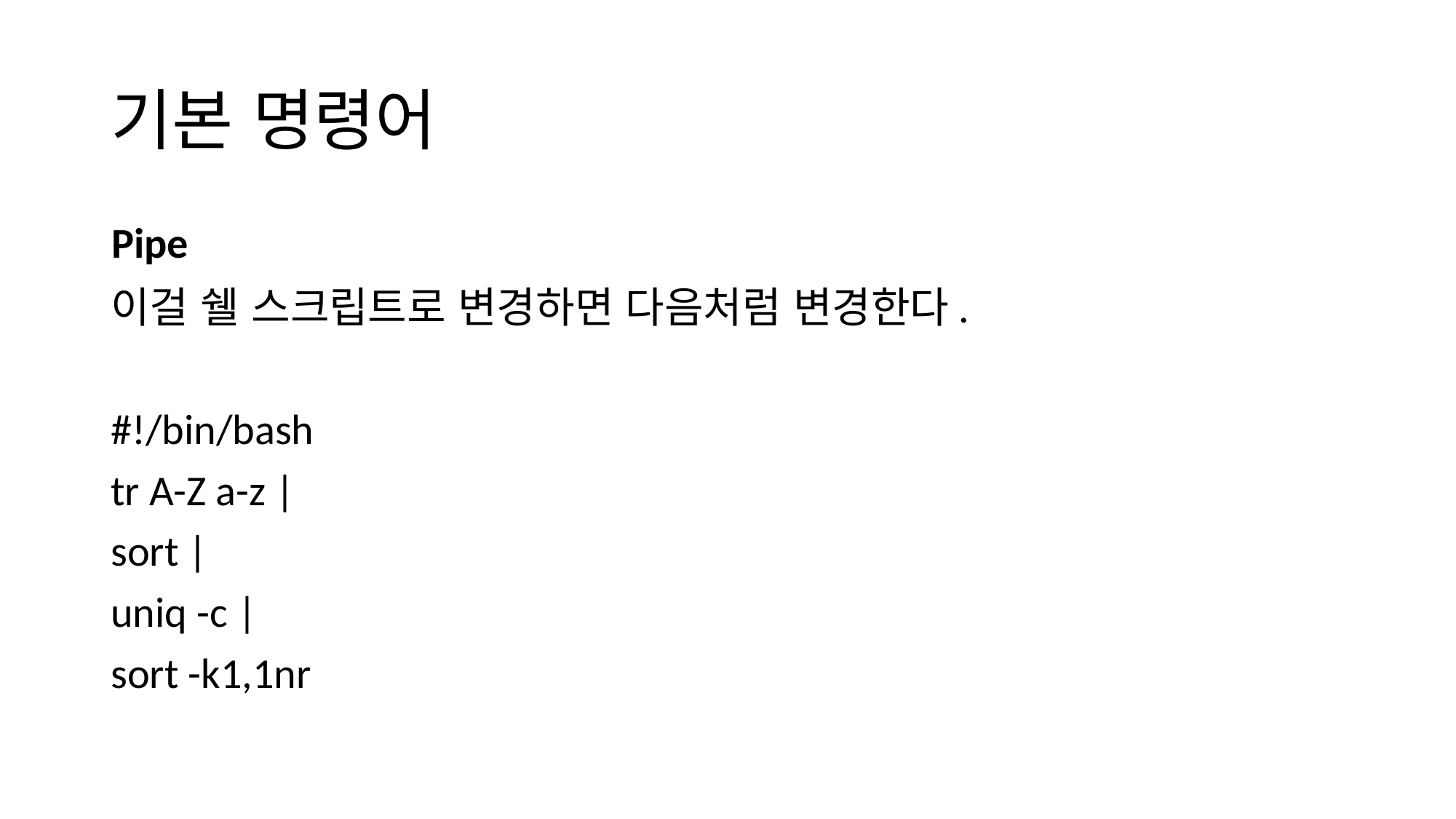

# 기본 명령어
Pipe
이걸 쉘 스크립트로 변경하면 다음처럼 변경한다.

#!/bin/bash
tr A-Z a-z |
sort |
uniq -c |
sort -k1,1nr